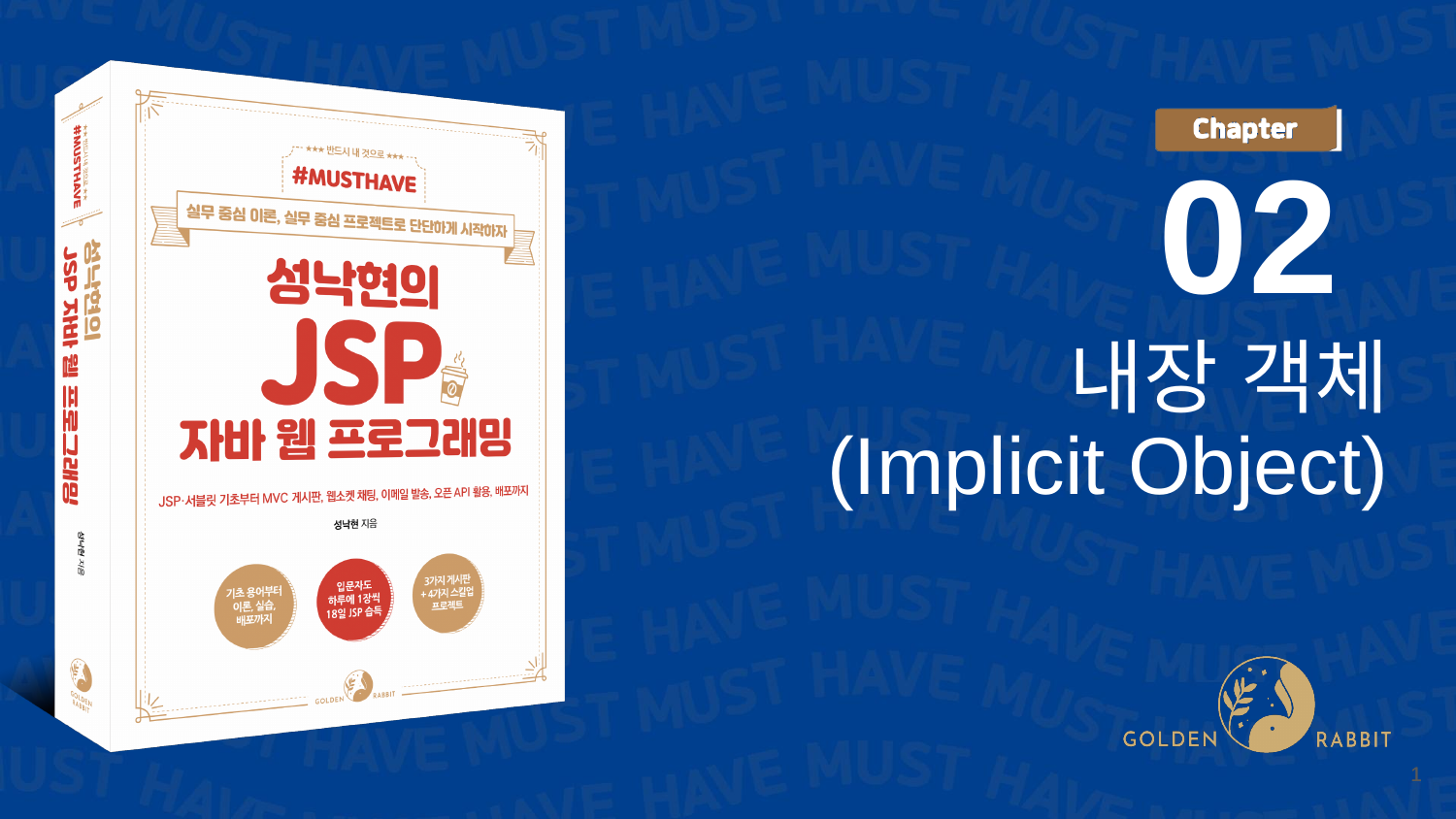

02
내장 객체
(Implicit Object)
1
1